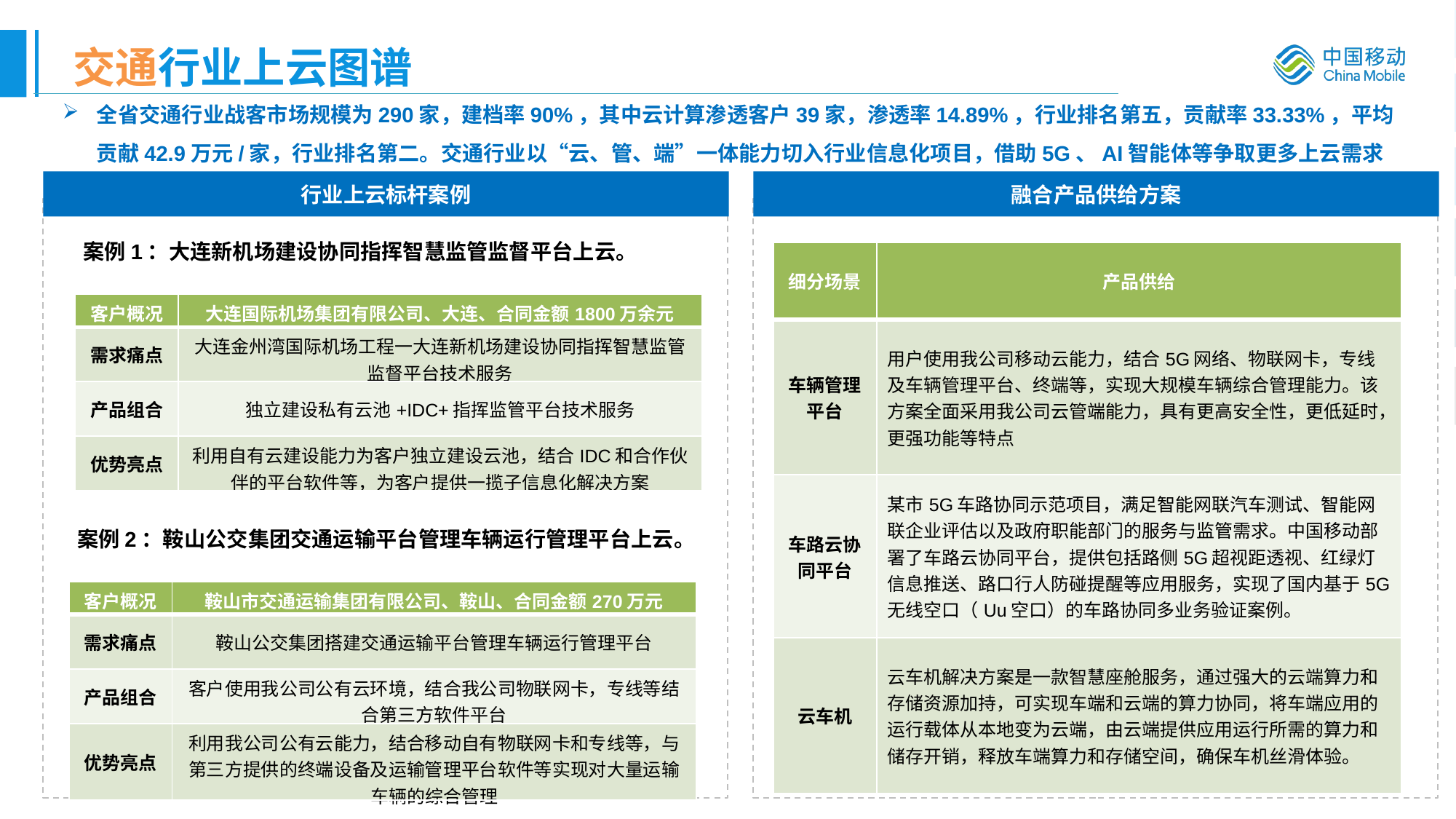

# 交通行业上云图谱
全省交通行业战客市场规模为290家，建档率90%，其中云计算渗透客户39家，渗透率14.89%，行业排名第五，贡献率33.33%，平均贡献42.9万元/家，行业排名第二。交通行业以“云、管、端”一体能力切入行业信息化项目，借助5G、AI智能体等争取更多上云需求

行业上云标杆案例
融合产品供给方案

案例1：大连新机场建设协同指挥智慧监管监督平台上云。
| 细分场景 | 产品供给 |
| --- | --- |
| 车辆管理平台 | 用户使用我公司移动云能力，结合5G网络、物联网卡，专线及车辆管理平台、终端等，实现大规模车辆综合管理能力。该方案全面采用我公司云管端能力，具有更高安全性，更低延时，更强功能等特点 |
| 车路云协同平台 | 某市5G车路协同示范项目，满足智能网联汽车测试、智能网联企业评估以及政府职能部门的服务与监管需求。中国移动部署了车路云协同平台，提供包括路侧5G超视距透视、红绿灯信息推送、路口行人防碰提醒等应用服务，实现了国内基于5G无线空口（Uu空口）的车路协同多业务验证案例。 |
| 云车机 | 云车机解决方案是一款智慧座舱服务，通过强大的云端算力和存储资源加持，可实现车端和云端的算力协同，将车端应用的运行载体从本地变为云端，由云端提供应用运行所需的算力和储存开销，释放车端算力和存储空间，确保车机丝滑体验。 |
| 客户概况 | 大连国际机场集团有限公司、大连、合同金额1800万余元 |
| --- | --- |
| 需求痛点 | 大连金州湾国际机场工程一大连新机场建设协同指挥智慧监管监督平台技术服务 |
| 产品组合 | 独立建设私有云池+IDC+指挥监管平台技术服务 |
| 优势亮点 | 利用自有云建设能力为客户独立建设云池，结合IDC和合作伙伴的平台软件等，为客户提供一揽子信息化解决方案 |
案例2：鞍山公交集团交通运输平台管理车辆运行管理平台上云。
| 客户概况 | 鞍山市交通运输集团有限公司、鞍山、合同金额270万元 |
| --- | --- |
| 需求痛点 | 鞍山公交集团搭建交通运输平台管理车辆运行管理平台 |
| 产品组合 | 客户使用我公司公有云环境，结合我公司物联网卡，专线等结合第三方软件平台 |
| 优势亮点 | 利用我公司公有云能力，结合移动自有物联网卡和专线等，与第三方提供的终端设备及运输管理平台软件等实现对大量运输车辆的综合管理 |